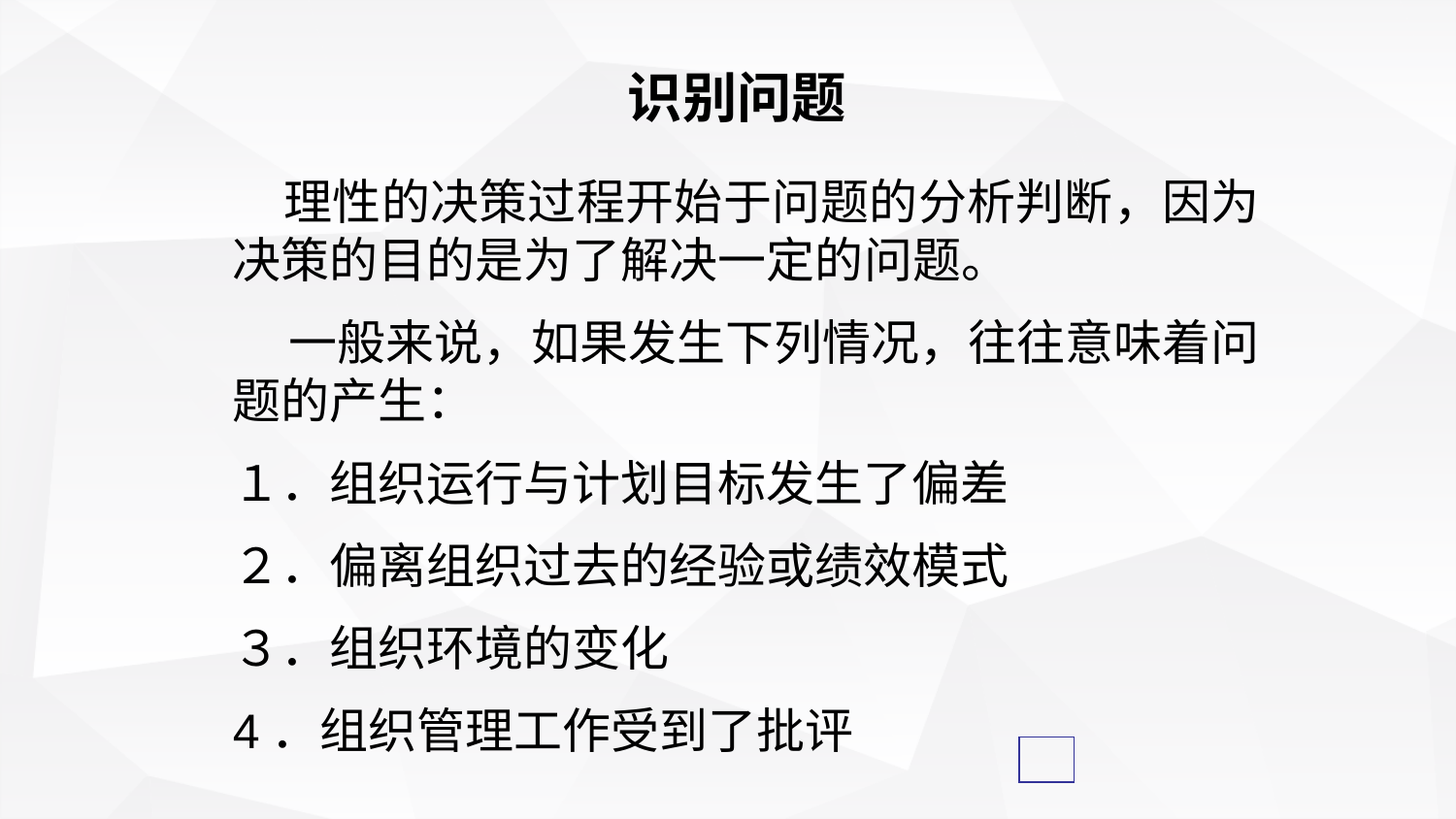

# 识别问题
       理性的决策过程开始于问题的分析判断，因为决策的目的是为了解决一定的问题。
    一般来说，如果发生下列情况，往往意味着问题的产生：
１．组织运行与计划目标发生了偏差
２．偏离组织过去的经验或绩效模式
３．组织环境的变化
4．组织管理工作受到了批评